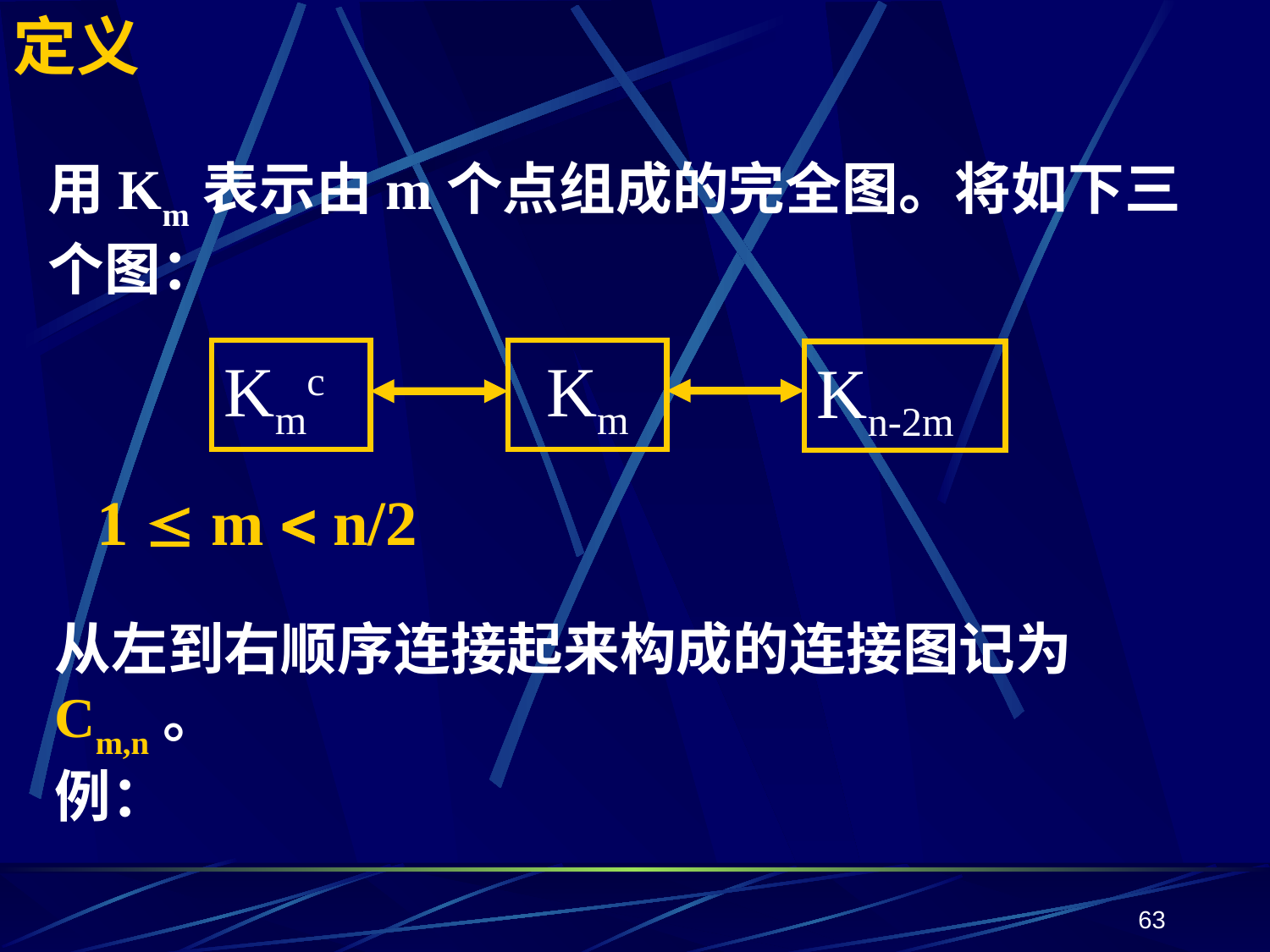

# 定义
用Km表示由m个点组成的完全图。将如下三个图：
Kmc
Km
Kn-2m

1 ≤ m < n/2
从左到右顺序连接起来构成的连接图记为Cm,n。
例：

63